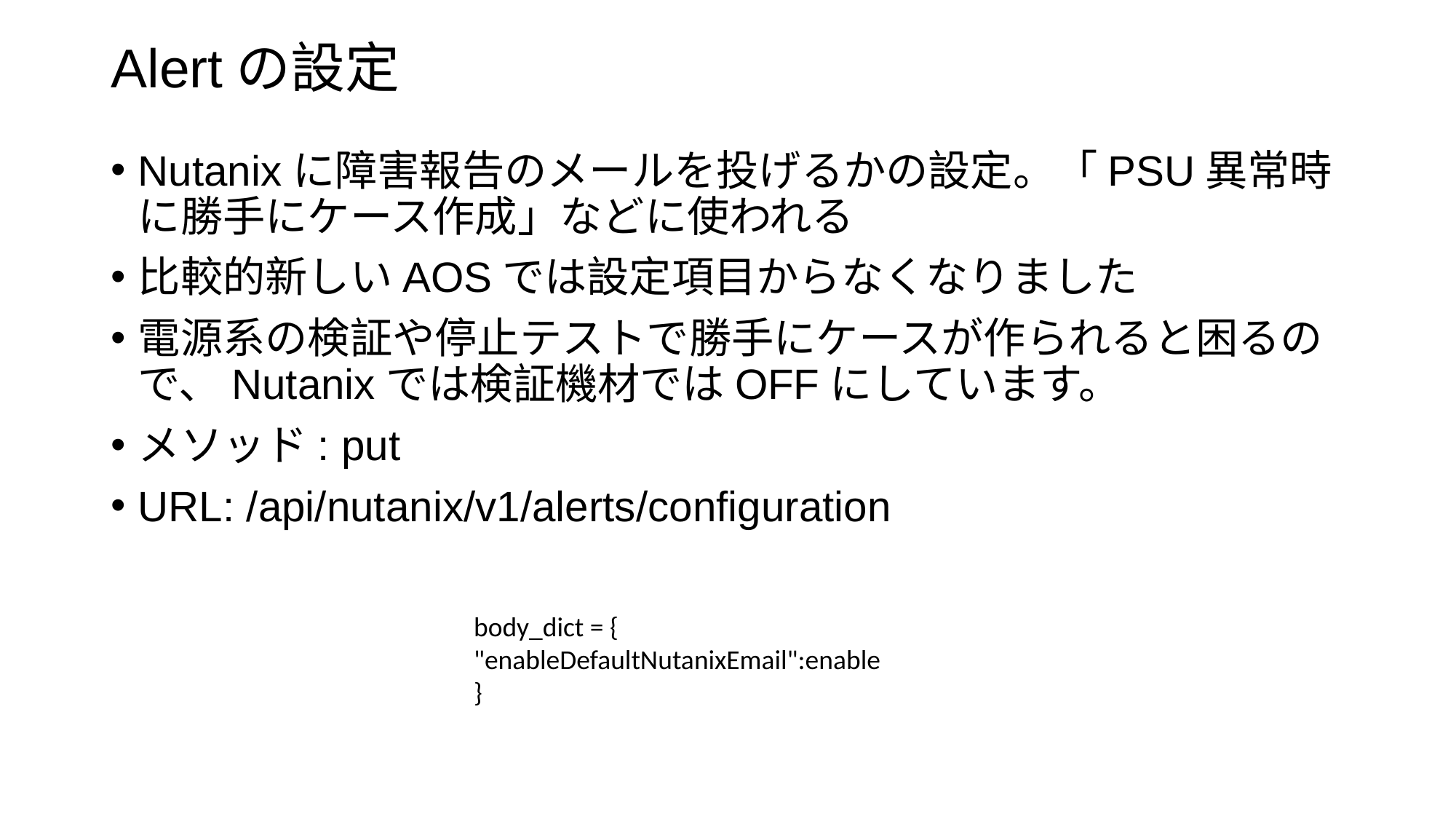

# Alertの設定
Nutanixに障害報告のメールを投げるかの設定。「PSU異常時に勝手にケース作成」などに使われる
比較的新しいAOSでは設定項目からなくなりました
電源系の検証や停止テストで勝手にケースが作られると困るので、Nutanixでは検証機材ではOFFにしています。
メソッド: put
URL: /api/nutanix/v1/alerts/configuration
body_dict = {
"enableDefaultNutanixEmail":enable
}